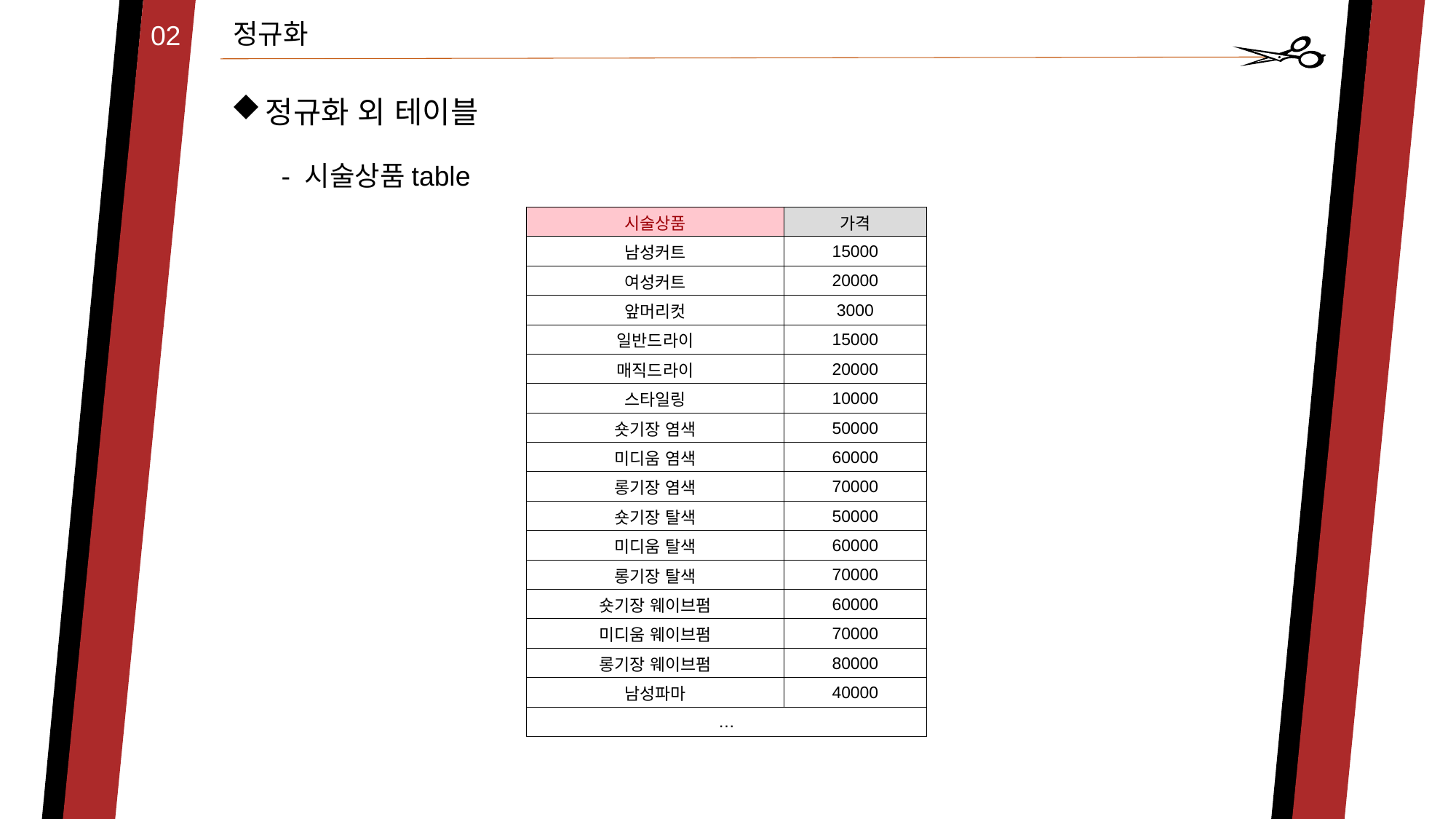

정규화
02

정규화 외 테이블
- 시술상품table
| 시술상품 | 가격 |
| --- | --- |
| 남성커트 | 15000 |
| 여성커트 | 20000 |
| 앞머리컷 | 3000 |
| 일반드라이 | 15000 |
| 매직드라이 | 20000 |
| 스타일링 | 10000 |
| 숏기장 염색 | 50000 |
| 미디움 염색 | 60000 |
| 롱기장 염색 | 70000 |
| 숏기장 탈색 | 50000 |
| 미디움 탈색 | 60000 |
| 롱기장 탈색 | 70000 |
| 숏기장 웨이브펌 | 60000 |
| 미디움 웨이브펌 | 70000 |
| 롱기장 웨이브펌 | 80000 |
| 남성파마 | 40000 |
| … |  |